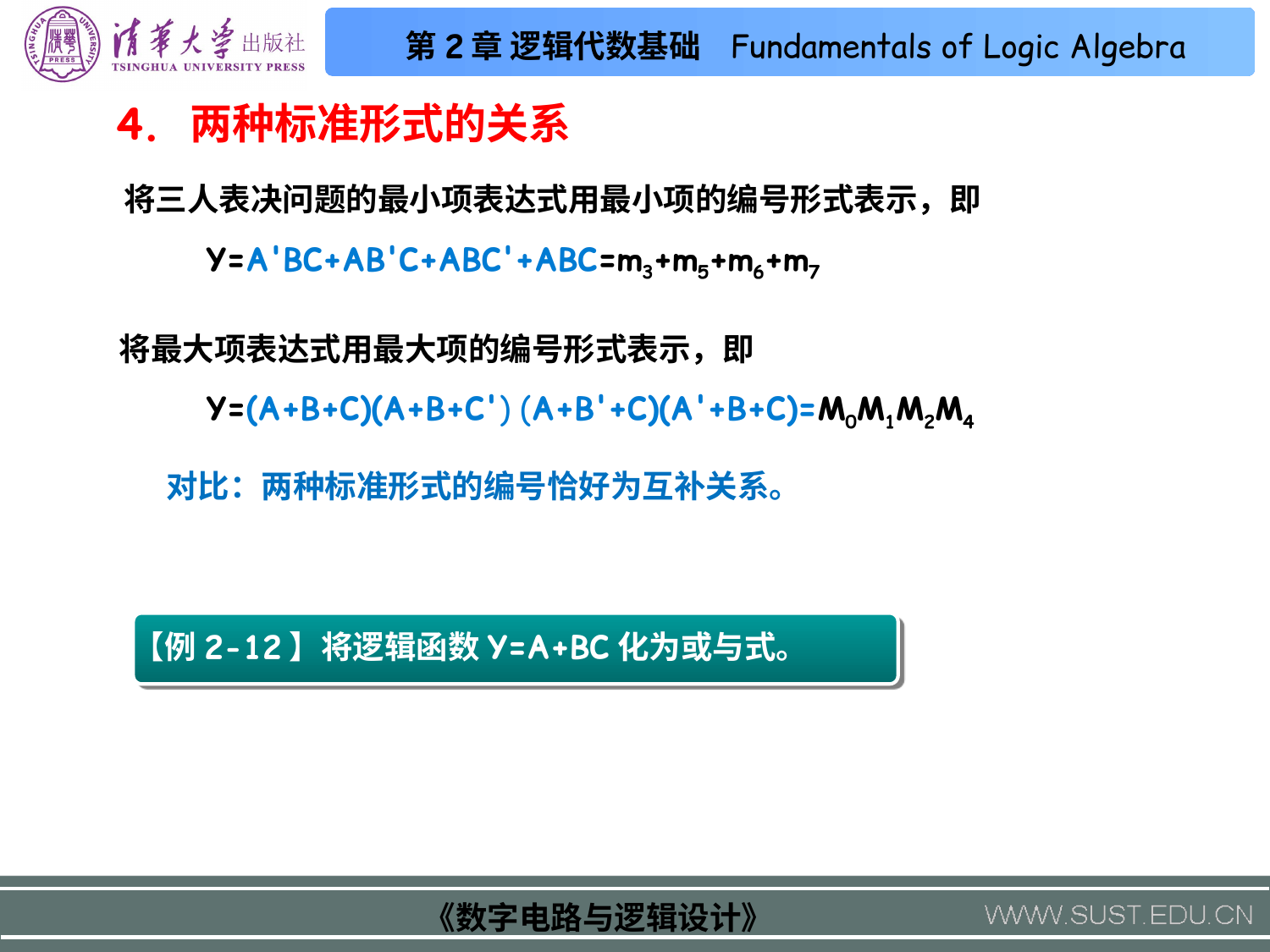

4. 两种标准形式的关系
将三人表决问题的最小项表达式用最小项的编号形式表示，即
      Y=A'BC+AB'C+ABC'+ABC=m3+m5+m6+m7
    将最大项表达式用最大项的编号形式表示，即
         Y=(A+B+C)(A+B+C') (A+B'+C)(A'+B+C)=M0M1M2M4

对比：两种标准形式的编号恰好为互补关系。

【例2-12】将逻辑函数Y=A+BC化为或与式。